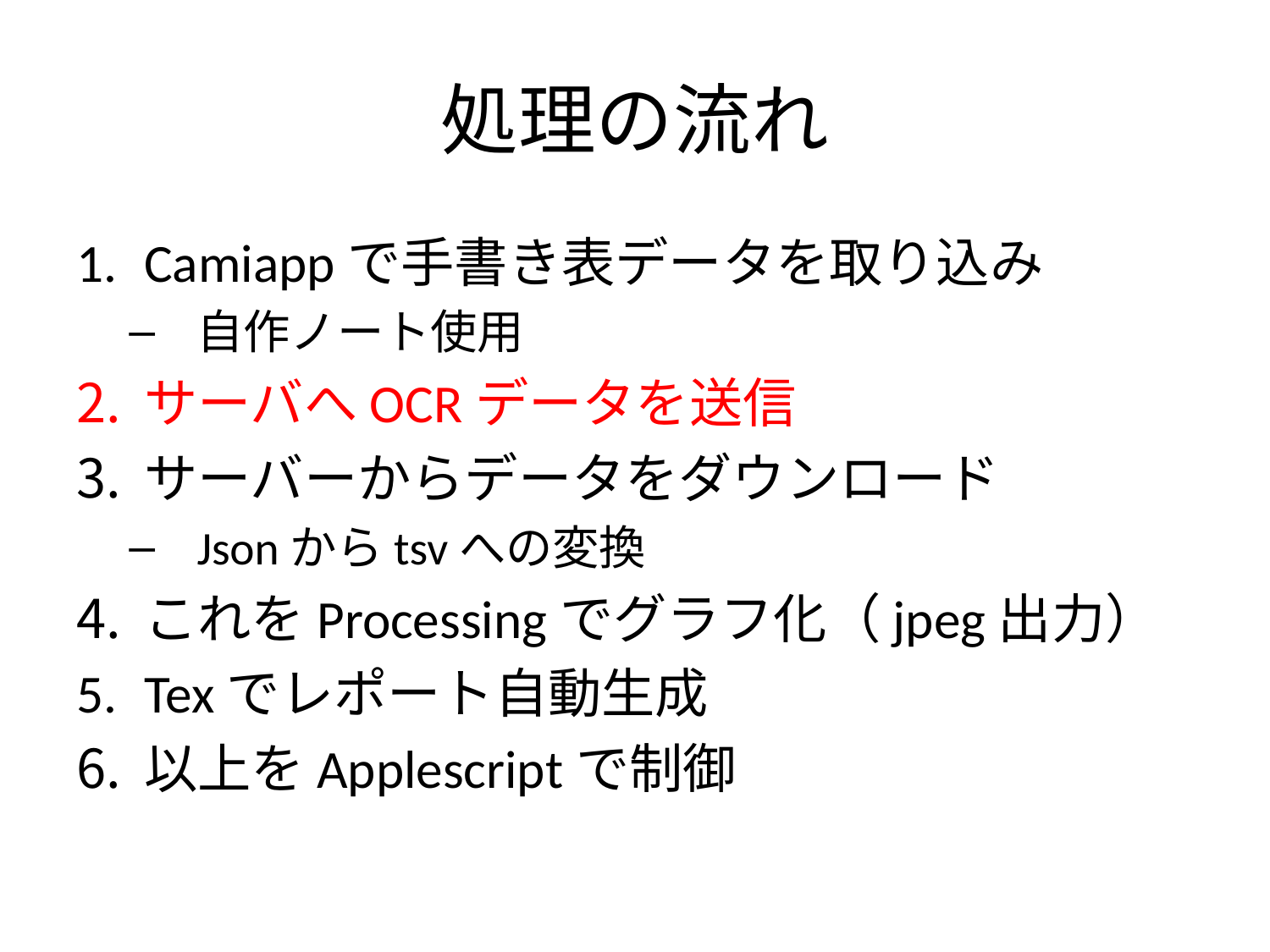

# 処理の流れ
Camiappで手書き表データを取り込み
自作ノート使用
サーバへOCRデータを送信
サーバーからデータをダウンロード
Jsonからtsvへの変換
これをProcessingでグラフ化（jpeg出力）
Texでレポート自動生成
以上をApplescriptで制御